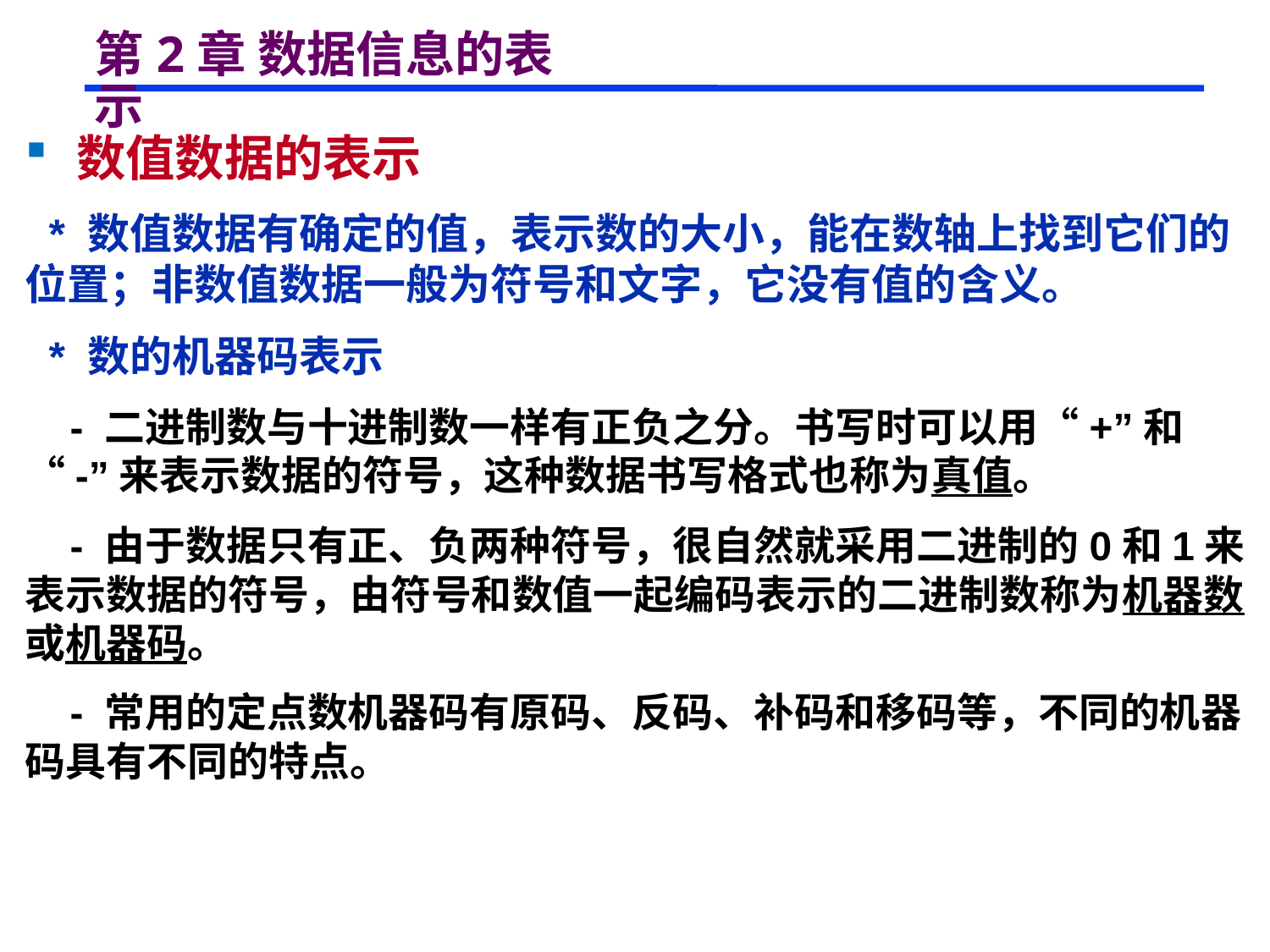

# 第2章 数据信息的表示
 数值数据的表示
  * 数值数据有确定的值，表示数的大小，能在数轴上找到它们的位置；非数值数据一般为符号和文字，它没有值的含义。
  * 数的机器码表示
    - 二进制数与十进制数一样有正负之分。书写时可以用“+”和“-”来表示数据的符号，这种数据书写格式也称为真值。
    - 由于数据只有正、负两种符号，很自然就采用二进制的0和1来表示数据的符号，由符号和数值一起编码表示的二进制数称为机器数或机器码。
    - 常用的定点数机器码有原码、反码、补码和移码等，不同的机器码具有不同的特点。